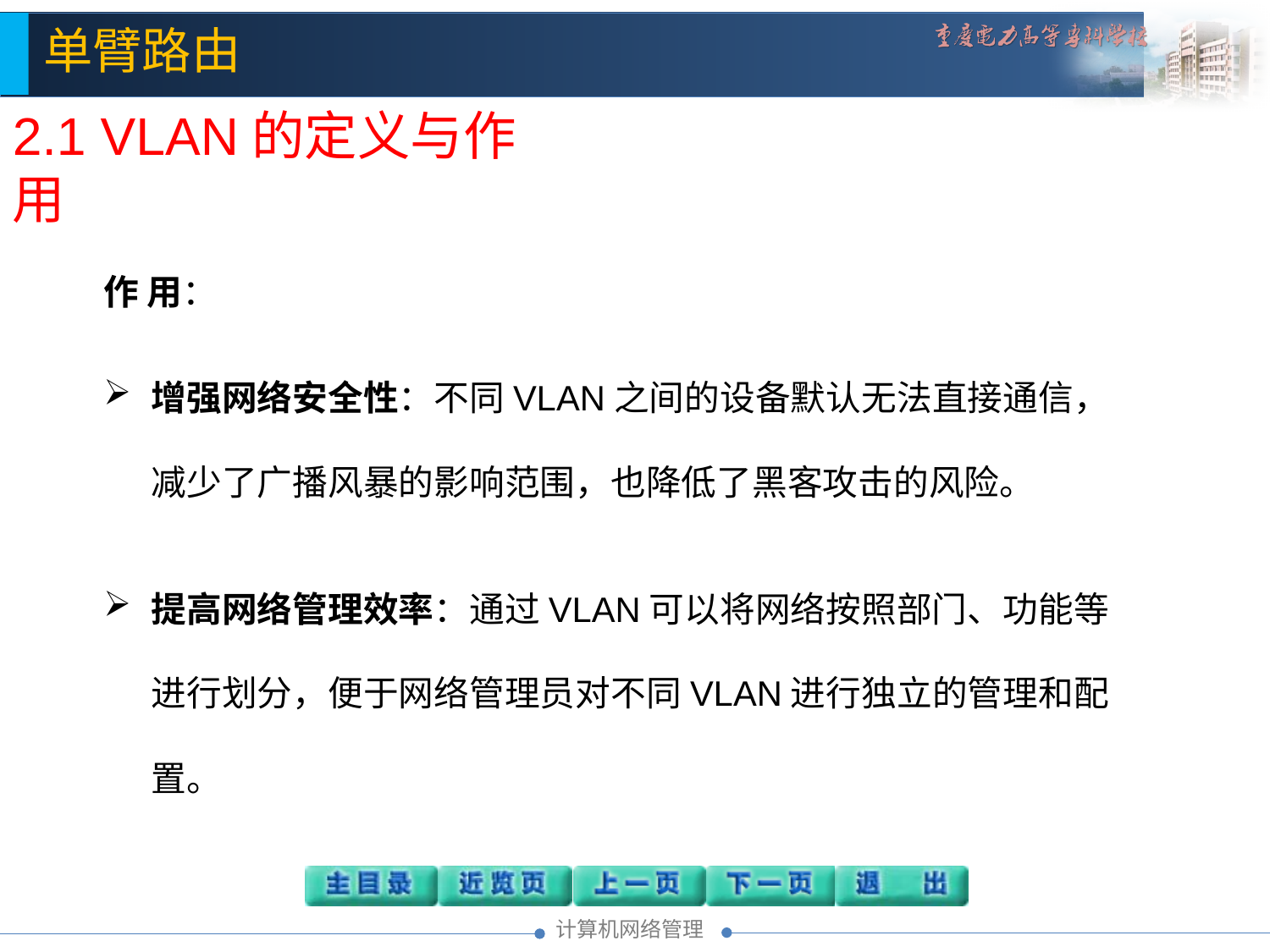

2.1 VLAN的定义与作用
作 用：
增强网络安全性：不同VLAN之间的设备默认无法直接通信，减少了广播风暴的影响范围，也降低了黑客攻击的风险。
提高网络管理效率：通过VLAN可以将网络按照部门、功能等进行划分，便于网络管理员对不同VLAN进行独立的管理和配置。